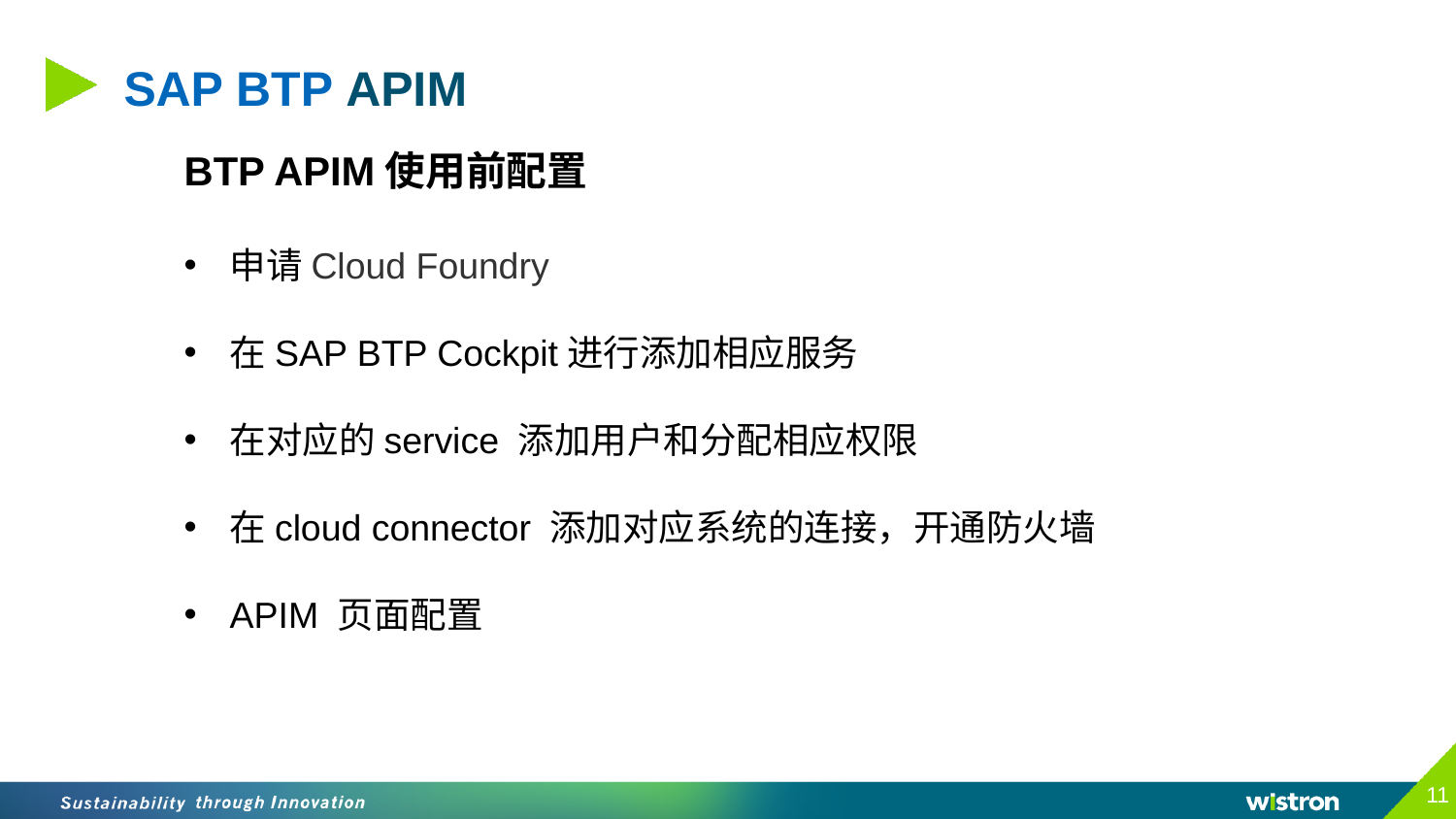

# SAP BTP APIM

BTP APIM使用前配置

申请Cloud Foundry

在SAP BTP Cockpit进行添加相应服务

在对应的service 添加用户和分配相应权限

在cloud connector 添加对应系统的连接，开通防火墙

APIM 页面配置

11